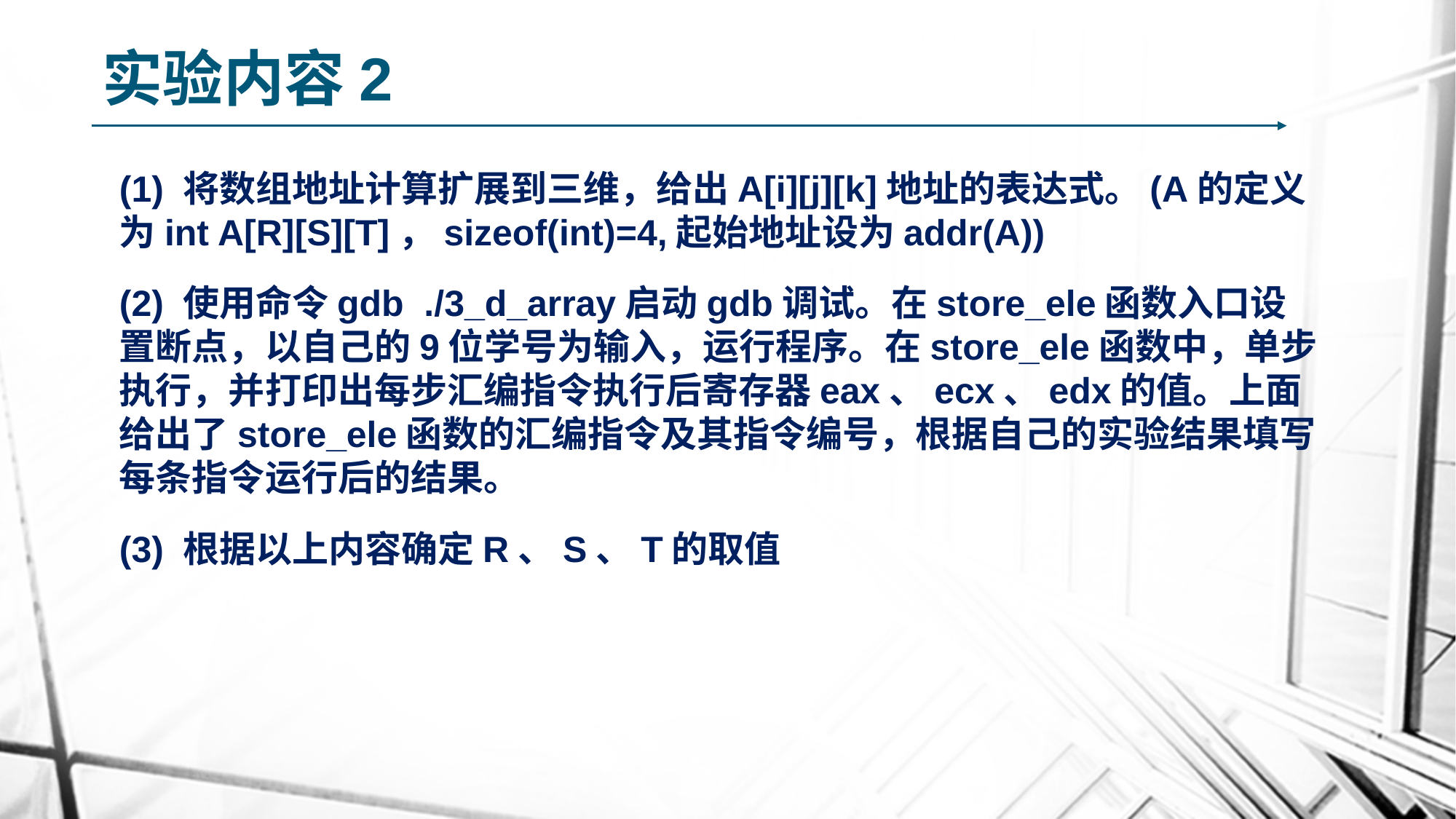

# 实验内容2
(1) 将数组地址计算扩展到三维，给出A[i][j][k]地址的表达式。(A的定义为int A[R][S][T]，sizeof(int)=4,起始地址设为addr(A))
(2) 使用命令gdb  ./3_d_array启动gdb调试。在store_ele函数入口设置断点，以自己的9位学号为输入，运行程序。在store_ele函数中，单步执行，并打印出每步汇编指令执行后寄存器eax、ecx、edx的值。上面给出了store_ele函数的汇编指令及其指令编号，根据自己的实验结果填写每条指令运行后的结果。
(3) 根据以上内容确定R、S、T的取值